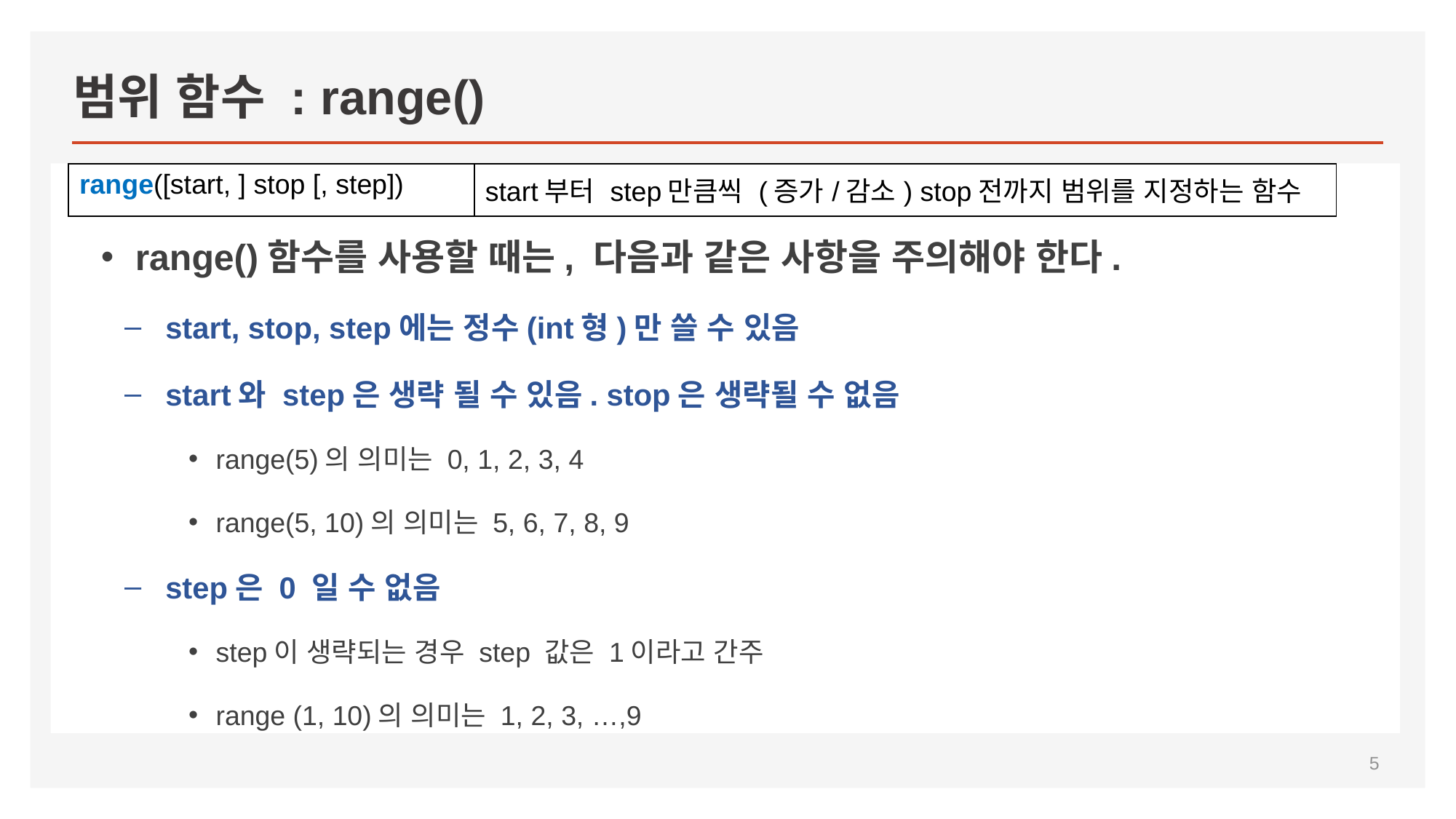

# 범위 함수 : range()
| range([start, ] stop [, step]) | start부터 step만큼씩 (증가/감소) stop전까지 범위를 지정하는 함수 |
| --- | --- |
range()함수를 사용할 때는, 다음과 같은 사항을 주의해야 한다.
start, stop, step에는 정수(int형)만 쓸 수 있음
start와 step은 생략 될 수 있음. stop은 생략될 수 없음
range(5)의 의미는 0, 1, 2, 3, 4
range(5, 10)의 의미는 5, 6, 7, 8, 9
step은 0 일 수 없음
step이 생략되는 경우 step 값은 1이라고 간주
range (1, 10)의 의미는 1, 2, 3, …,9
5